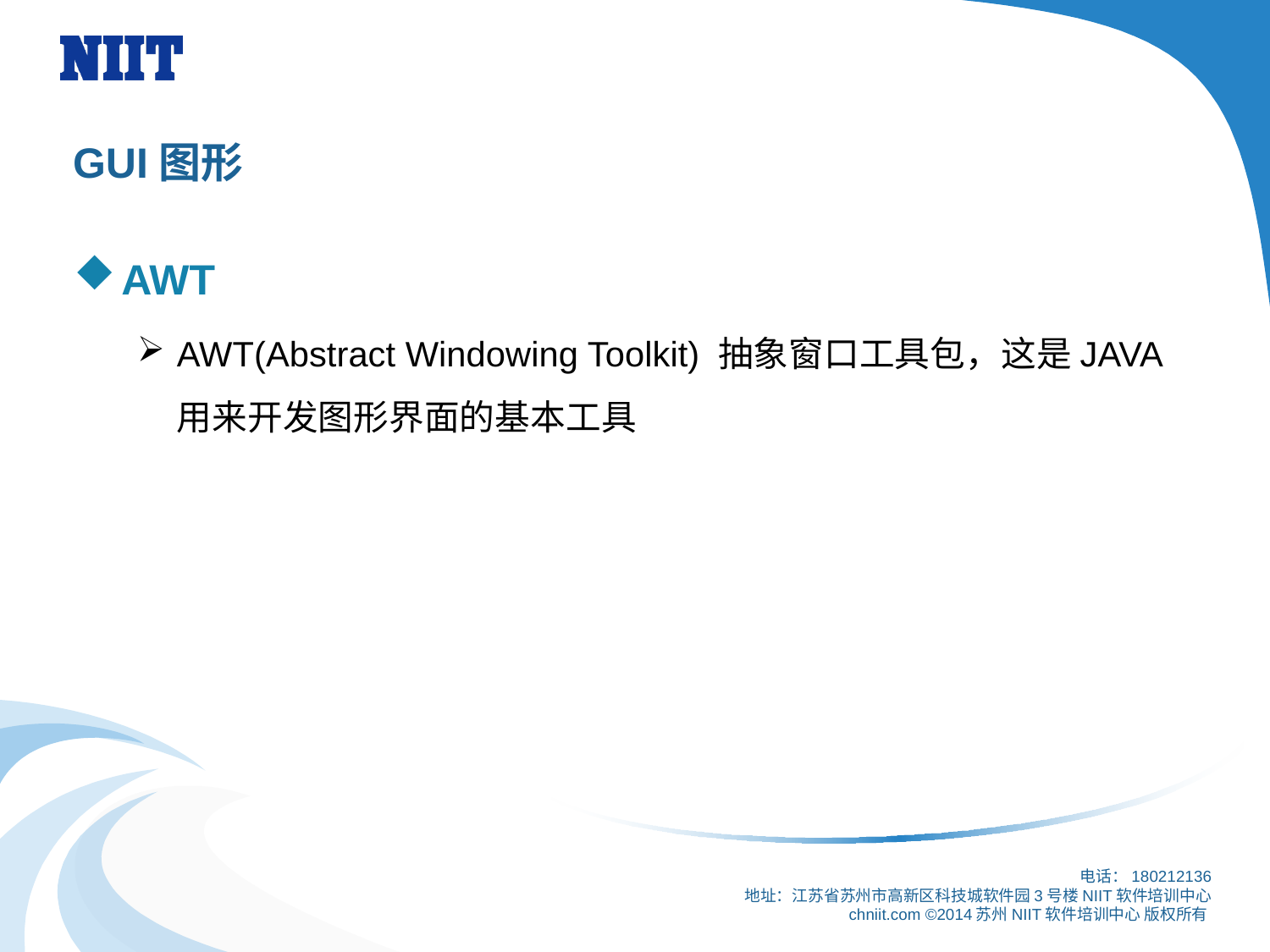

# GUI图形
AWT
AWT(Abstract Windowing Toolkit) 抽象窗口工具包，这是JAVA用来开发图形界面的基本工具